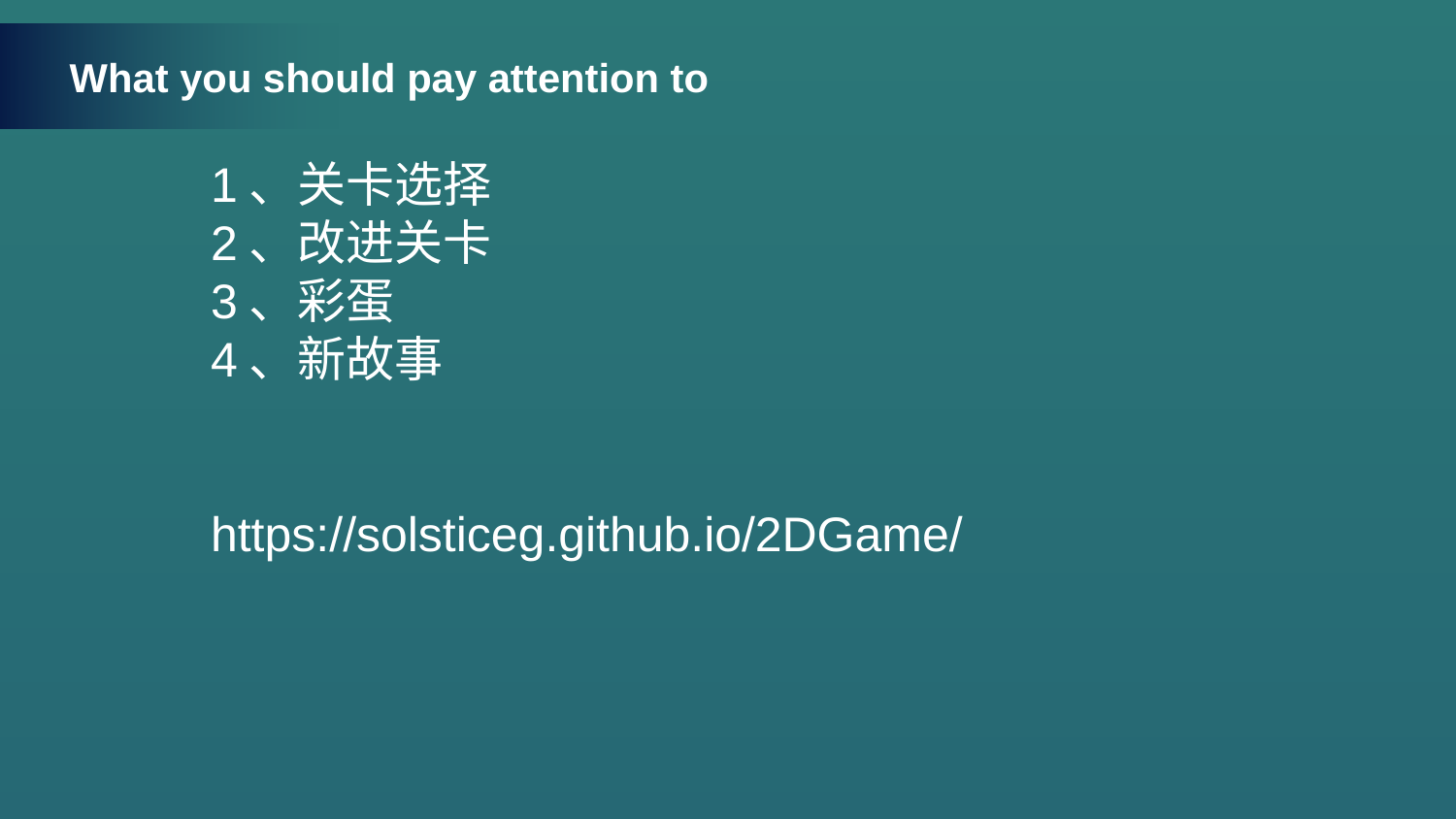

What you should pay attention to
1、关卡选择
2、改进关卡
3、彩蛋
4、新故事

https://solsticeg.github.io/2DGame/